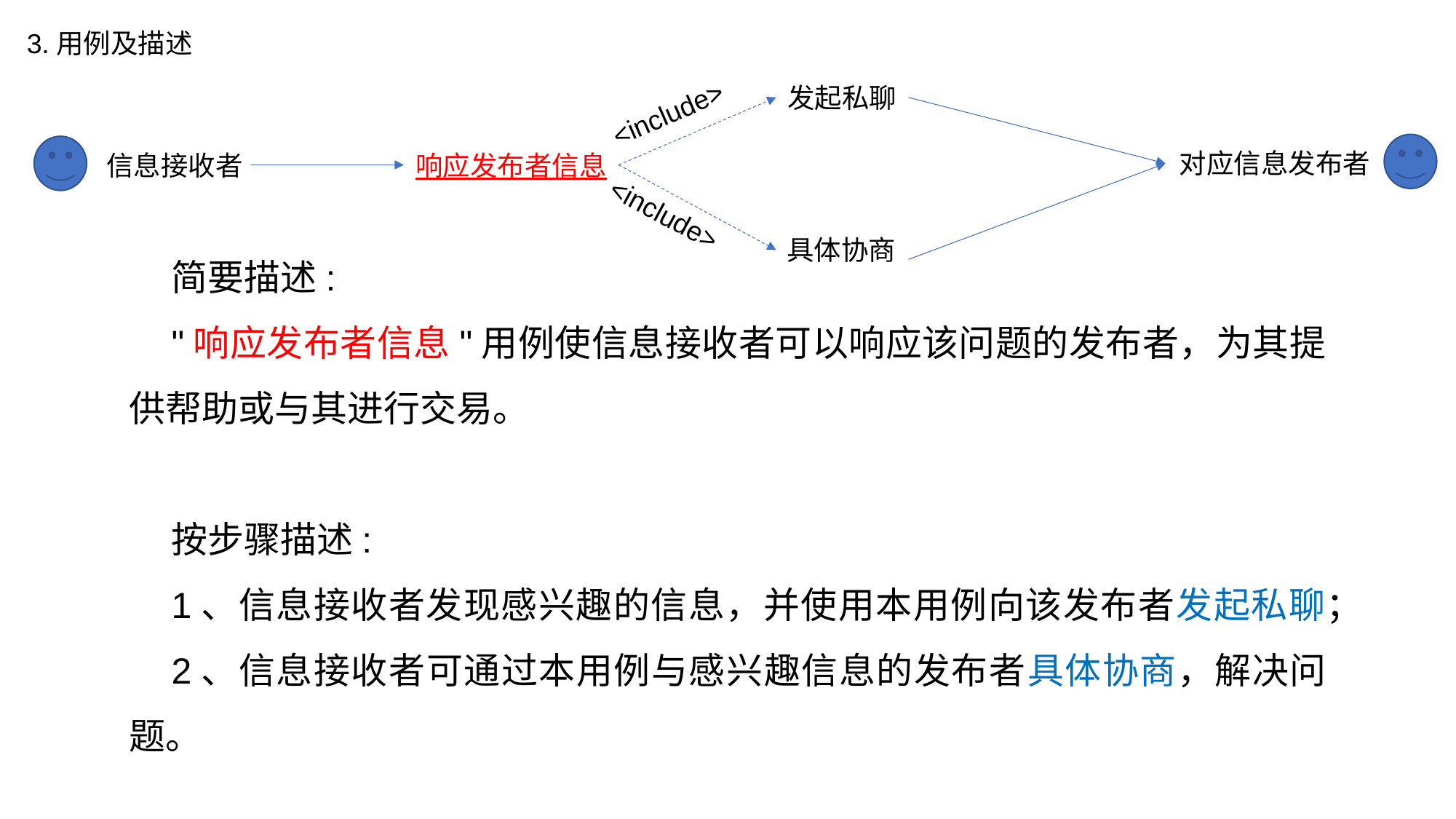

3.用例及描述
发起私聊
<include>
对应信息发布者
响应发布者信息
信息接收者
具体协商
<include>

简要描述:
"响应发布者信息"用例使信息接收者可以响应该问题的发布者，为其提供帮助或与其进行交易。

按步骤描述:
1、信息接收者发现感兴趣的信息，并使用本用例向该发布者发起私聊；
2、信息接收者可通过本用例与感兴趣信息的发布者具体协商，解决问题。